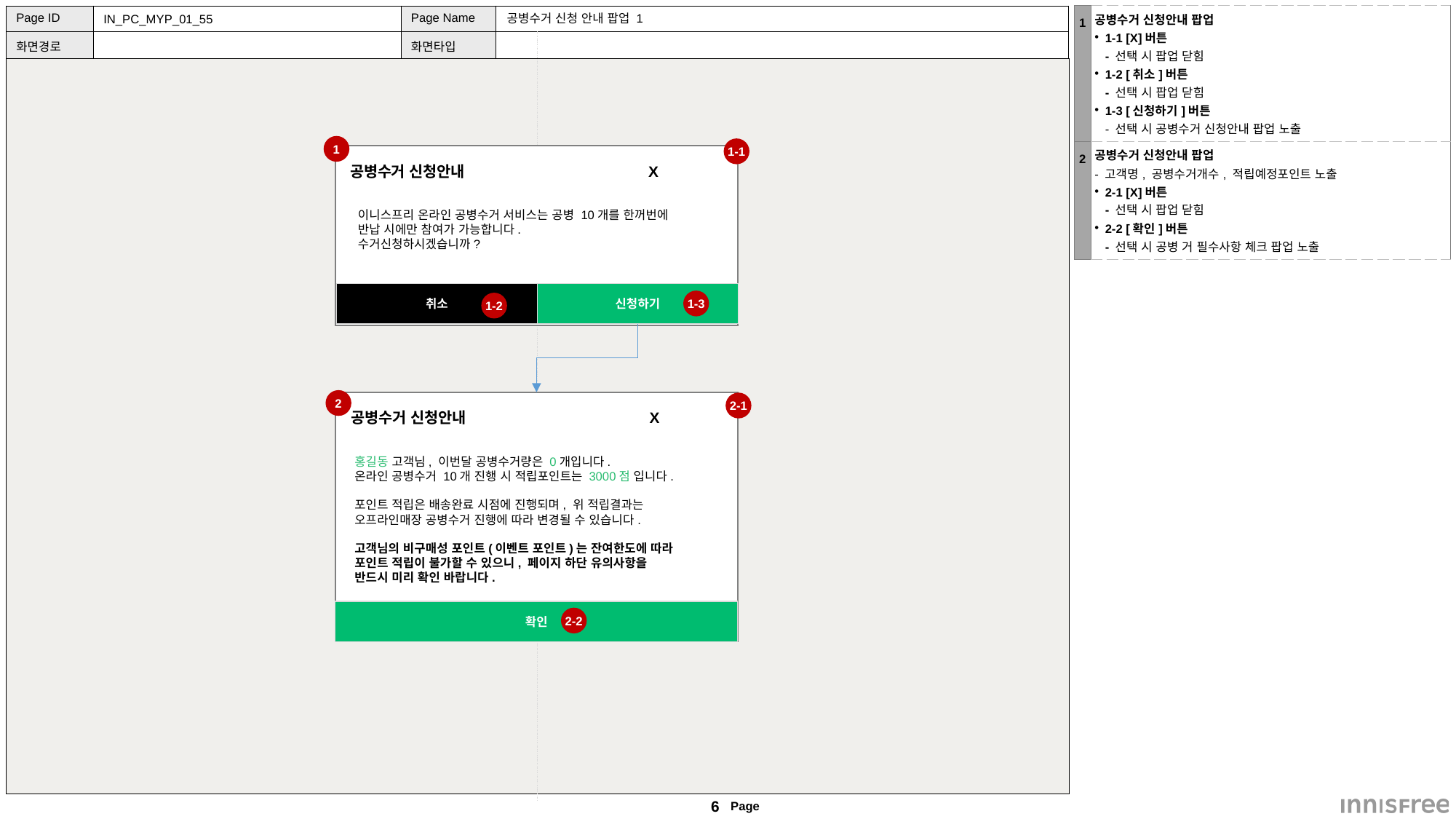

| 1 | 공병수거 신청안내 팝업 1-1 [X]버튼 - 선택 시 팝업 닫힘 1-2 [취소]버튼 - 선택 시 팝업 닫힘 1-3 [신청하기]버튼 - 선택 시 공병수거 신청안내 팝업 노출 |
| --- | --- |
| 2 | 공병수거 신청안내 팝업 - 고객명, 공병수거개수, 적립예정포인트 노출 2-1 [X]버튼 - 선택 시 팝업 닫힘 2-2 [확인]버튼 - 선택 시 공병 거 필수사항 체크 팝업 노출 |
IN_PC_MYP_01_55
# 공병수거 신청 안내 팝업 1

1
1-1

공병수거 신청안내                                           X
이니스프리 온라인 공병수거 서비스는 공병 10개를 한꺼번에
반납 시에만 참여가 가능합니다.
수거신청하시겠습니까?
신청하기
취소
1-3
1-2
2

2-1
공병수거 신청안내                                           X
홍길동 고객님, 이번달 공병수거량은 0개입니다.
온라인 공병수거 10개 진행 시 적립포인트는 3000점 입니다.
포인트 적립은 배송완료 시점에 진행되며, 위 적립결과는
오프라인매장 공병수거 진행에 따라 변경될 수 있습니다.

고객님의 비구매성 포인트(이벤트 포인트)는 잔여한도에 따라
포인트 적립이 불가할 수 있으니, 페이지 하단 유의사항을
반드시 미리 확인 바랍니다.
확인
2-2